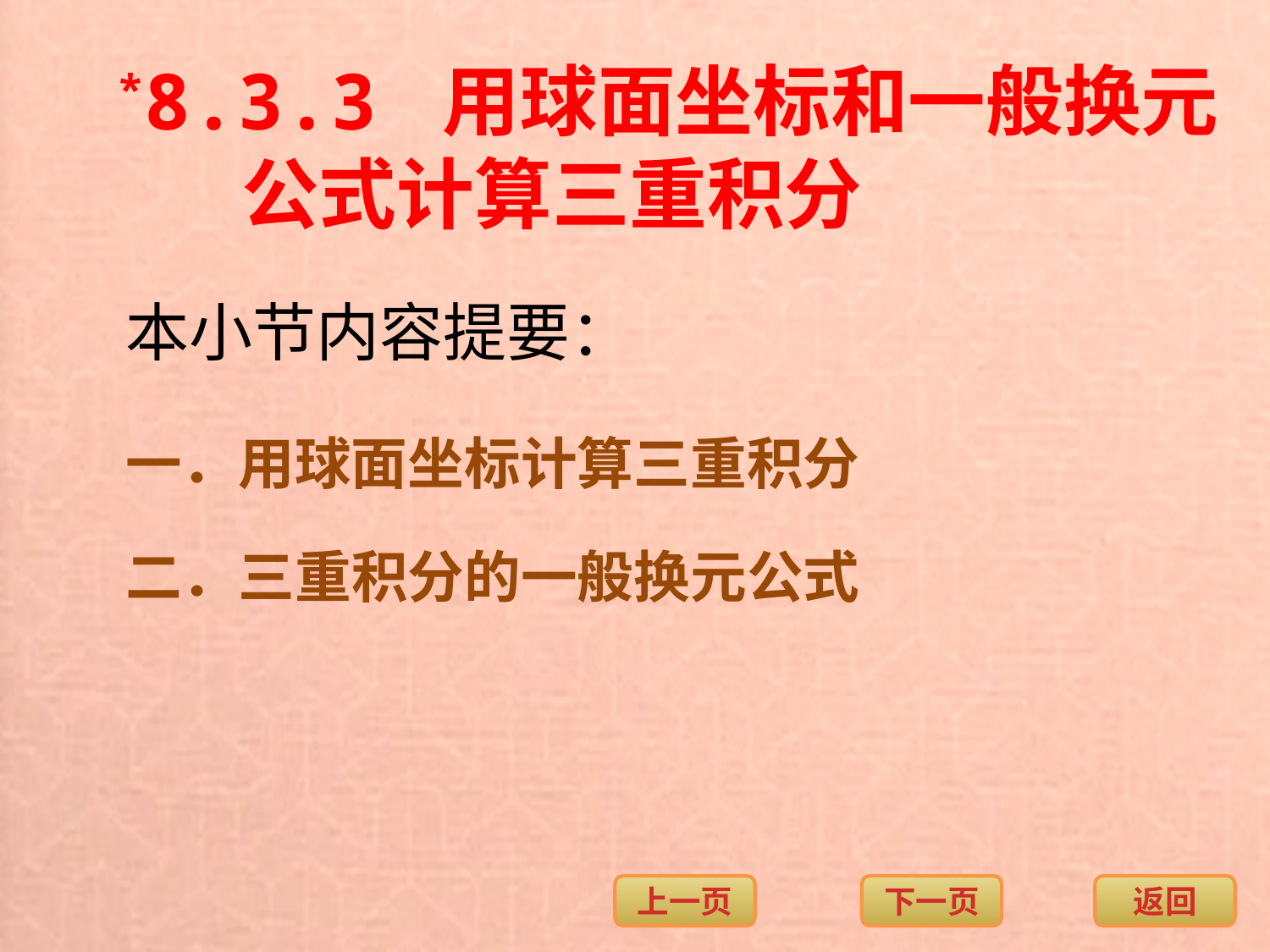

*8.3.3 用球面坐标和一般换元
      公式计算三重积分
本小节内容提要：
一．用球面坐标计算三重积分
二．三重积分的一般换元公式